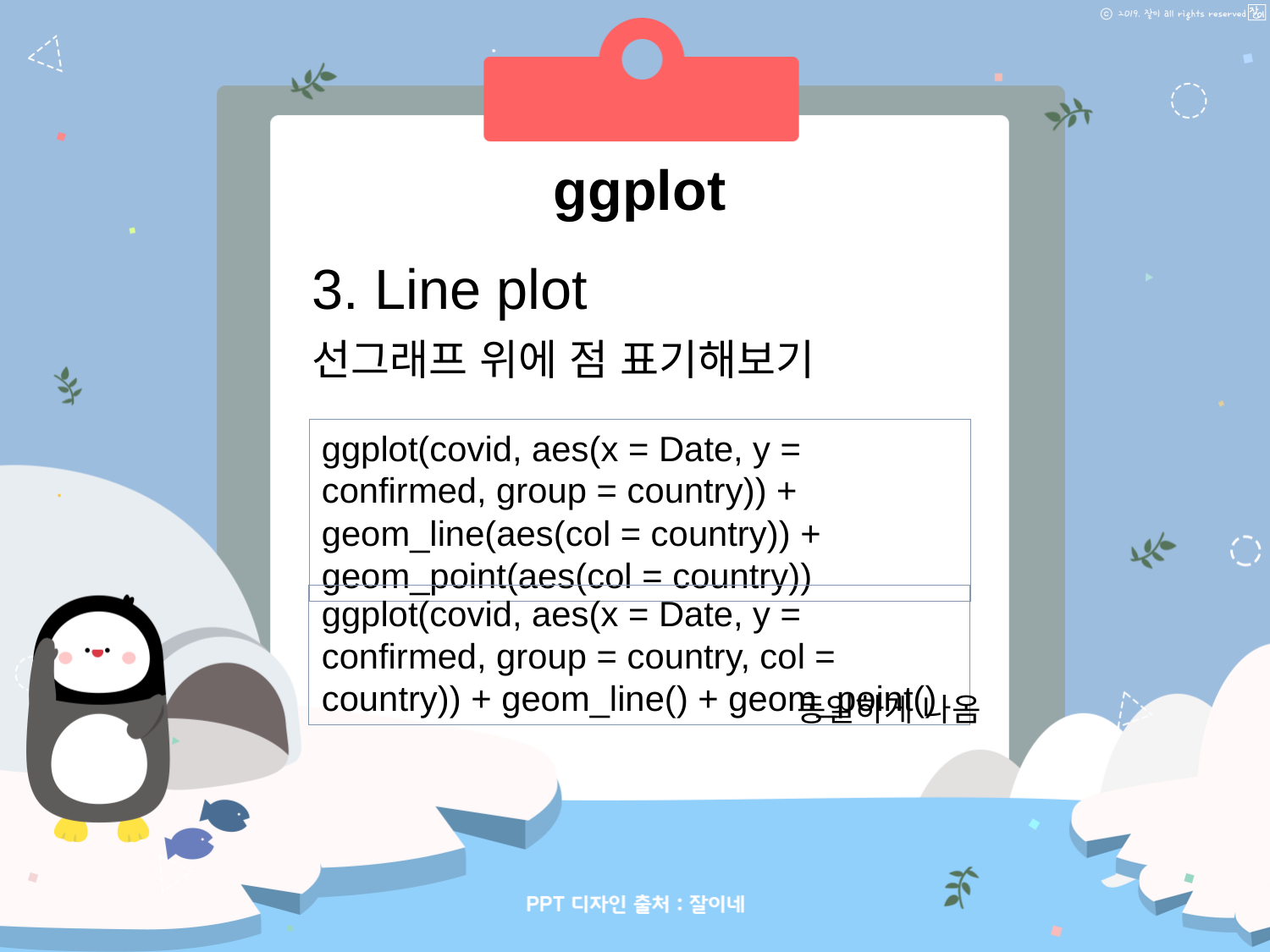

ggplot
3. Line plot
선그래프 위에 점 표기해보기
ggplot(covid, aes(x = Date, y = confirmed, group = country)) + geom_line(aes(col = country)) + geom_point(aes(col = country))
ggplot(covid, aes(x = Date, y = confirmed, group = country, col = country)) + geom_line() + geom_point()
동일하게 나옴